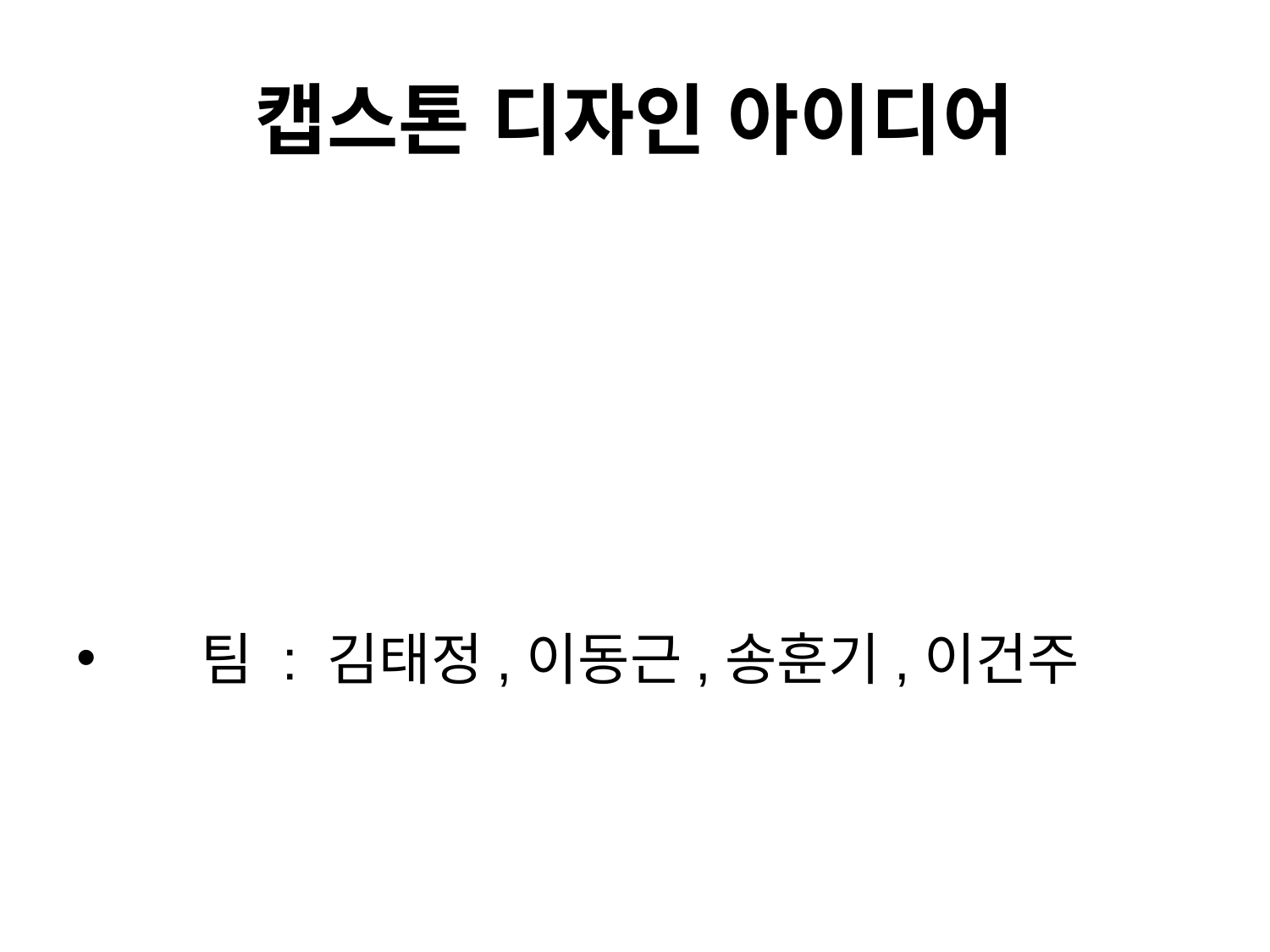

# 캡스톤 디자인 아이디어

    팀 : 김태정,이동근,송훈기,이건주